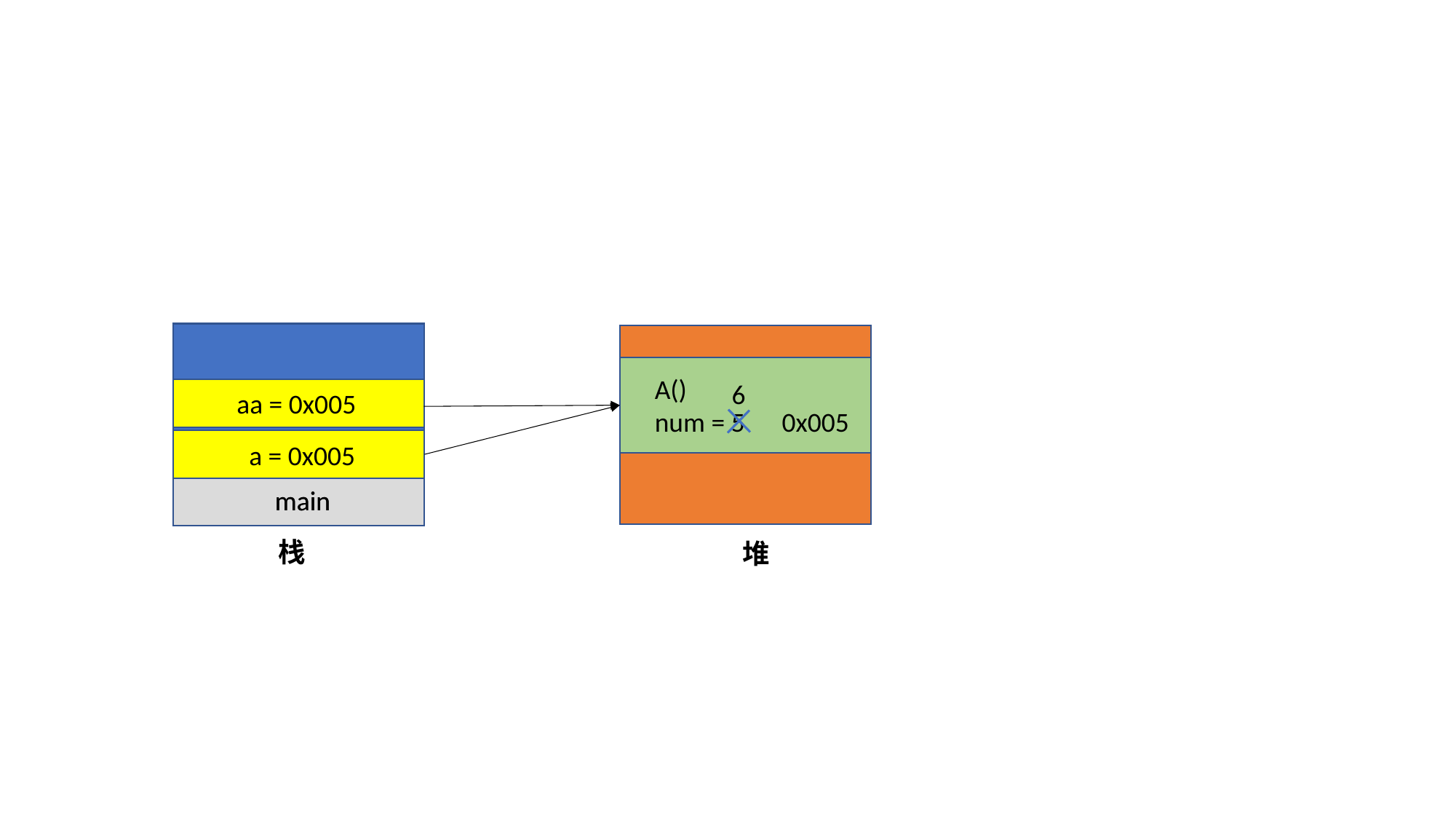

A()
num = 5      0x005
6

aa = 0x005

a = 0x005

main
main
栈
堆